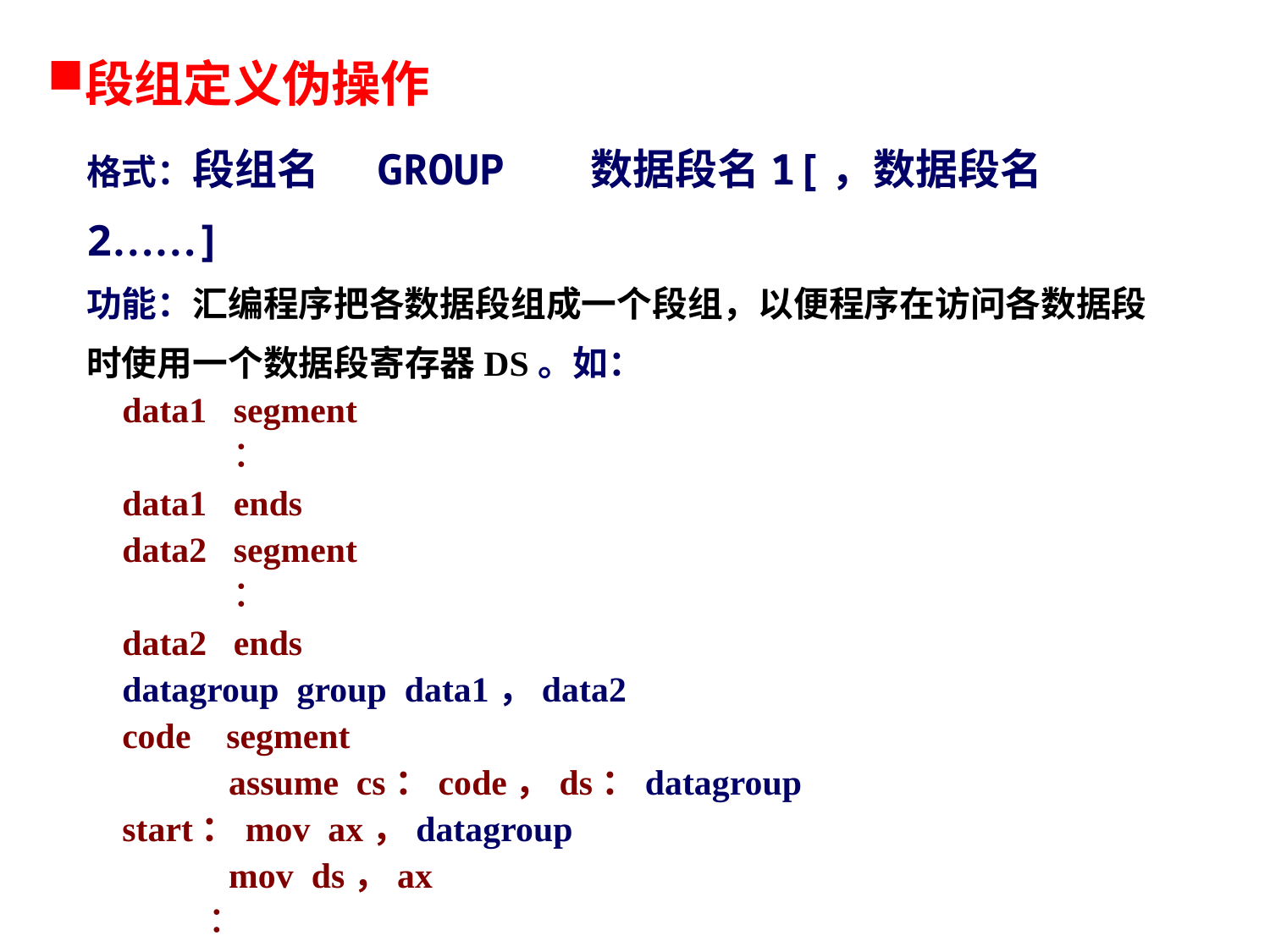

段组定义伪操作
格式：段组名     GROUP   数据段名1[，数据段名2……]
功能：汇编程序把各数据段组成一个段组，以便程序在访问各数据段时使用一个数据段寄存器DS。如：
    data1   segment
                ︰
    data1   ends
    data2   segment
                ︰
    data2   ends
    datagroup  group  data1，data2
    code    segment
                assume  cs：code，ds：datagroup
    start：mov  ax，datagroup
                mov  ds，ax
             ︰